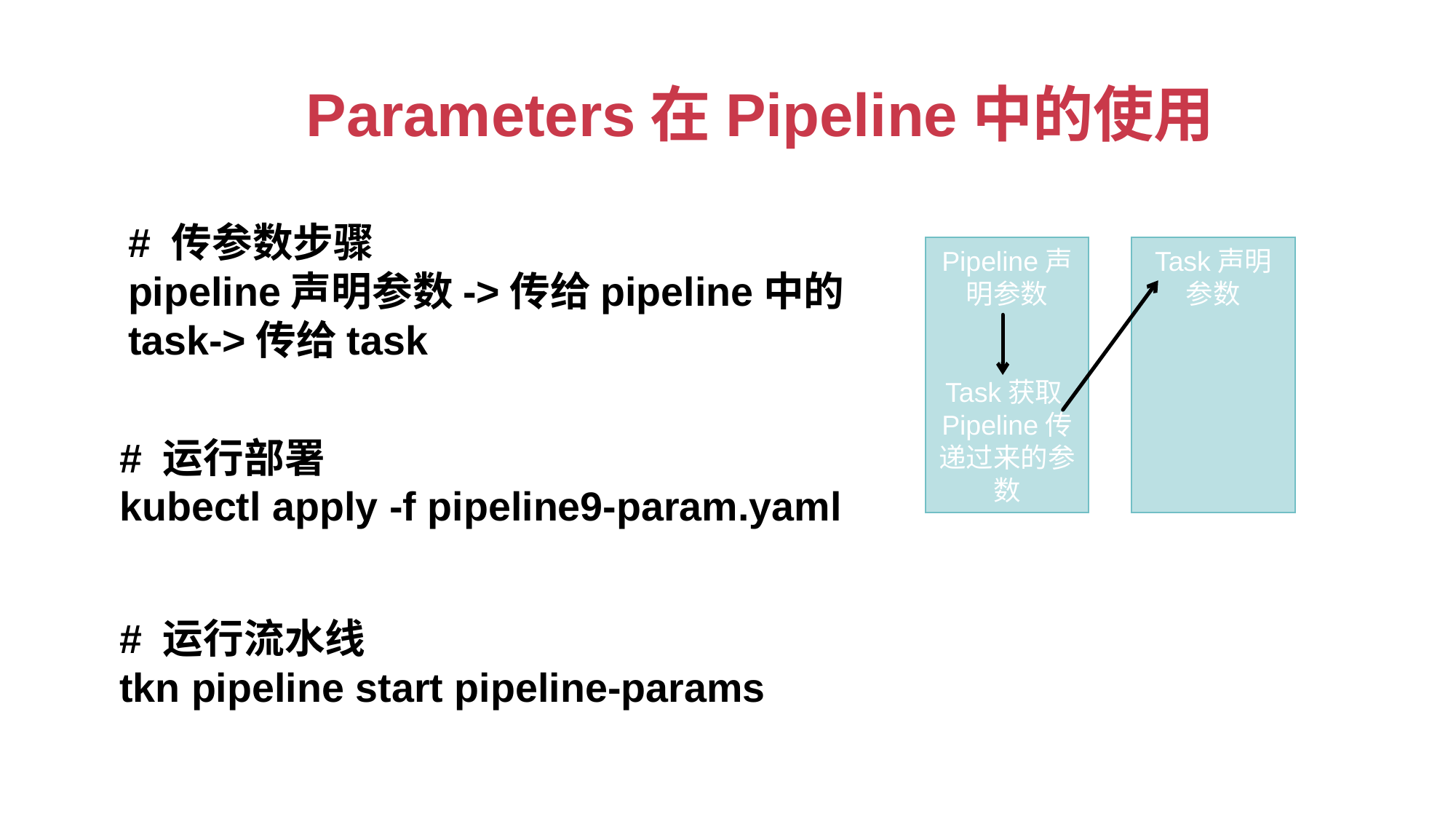

Parameters在Pipeline中的使用
# 传参数步骤
pipeline声明参数->传给pipeline中的task->传给task

Pipeline声明参数

Task获取Pipeline传递过来的参数
Task声明参数

# 运行部署
kubectl apply -f pipeline9-param.yaml
# 运行流水线
tkn pipeline start pipeline-params